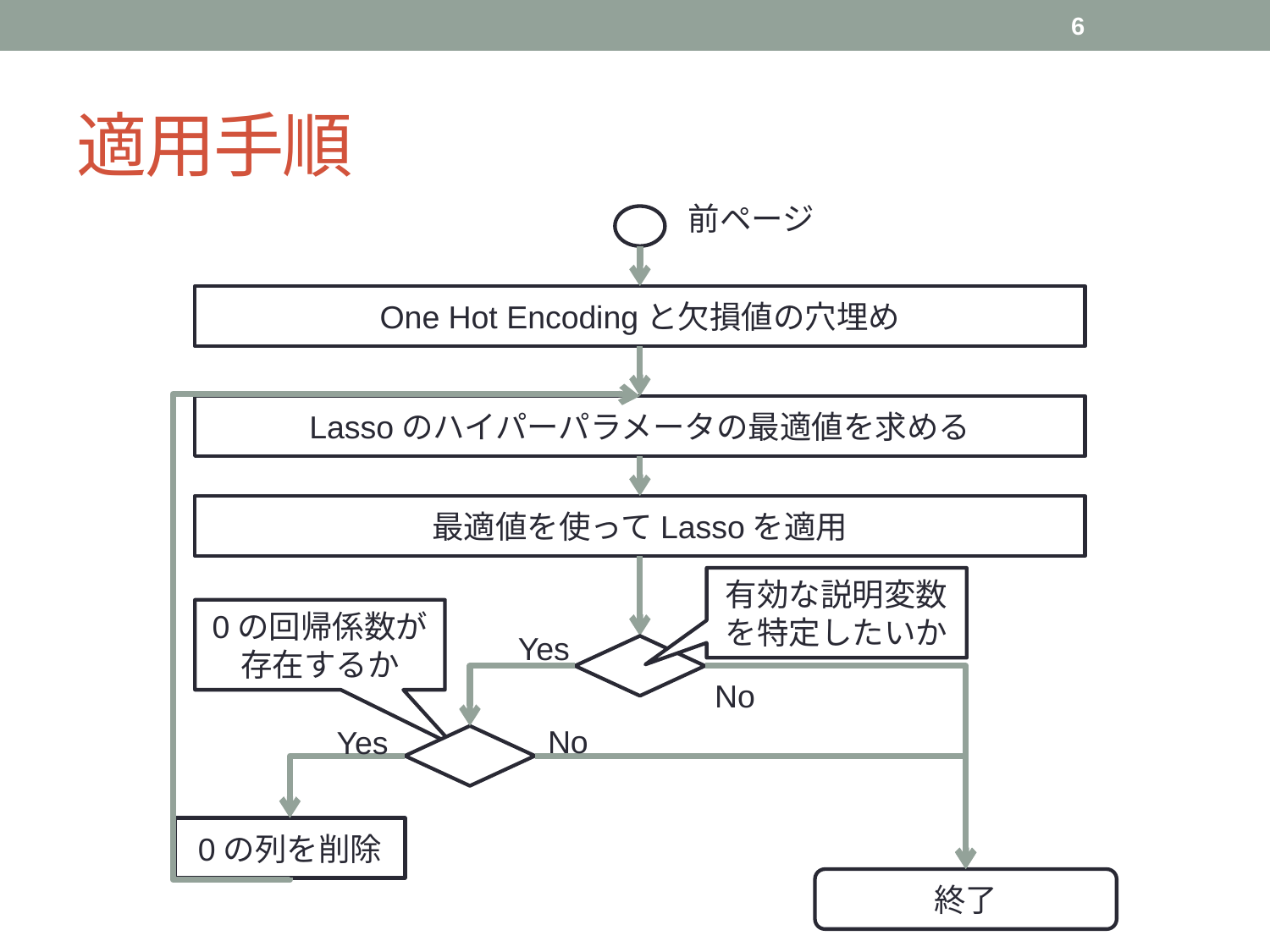

6
# 適用手順
前ページ

One Hot Encodingと欠損値の穴埋め
Lassoのハイパーパラメータの最適値を求める
最適値を使ってLassoを適用
有効な説明変数を特定したいか
0の回帰係数が存在するか
Yes

No
No
Yes

0の列を削除
終了